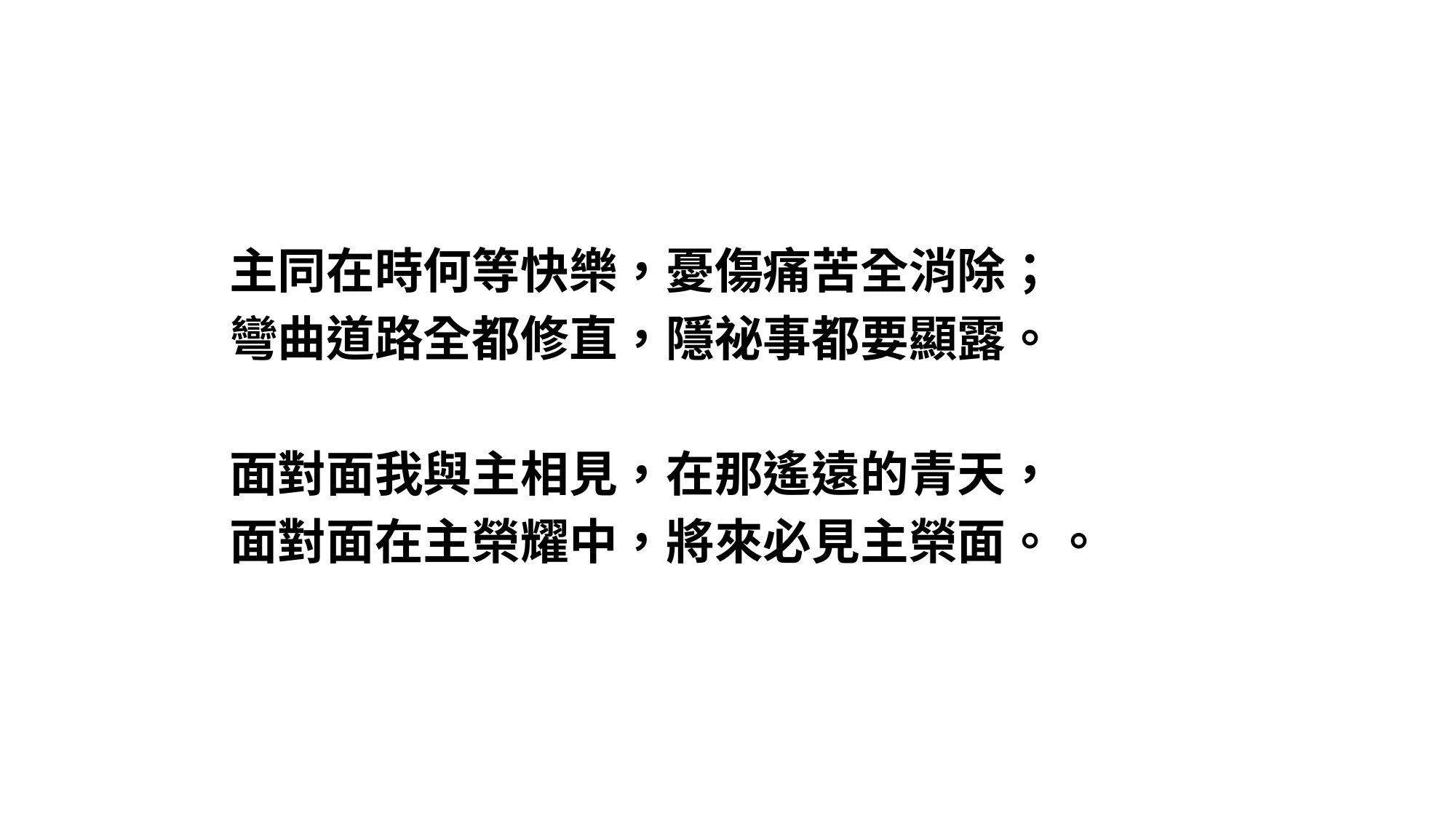

#
主同在時何等快樂，憂傷痛苦全消除；
彎曲道路全都修直，隱祕事都要顯露。

面對面我與主相見，在那遙遠的青天，
面對面在主榮耀中，將來必見主榮面。。